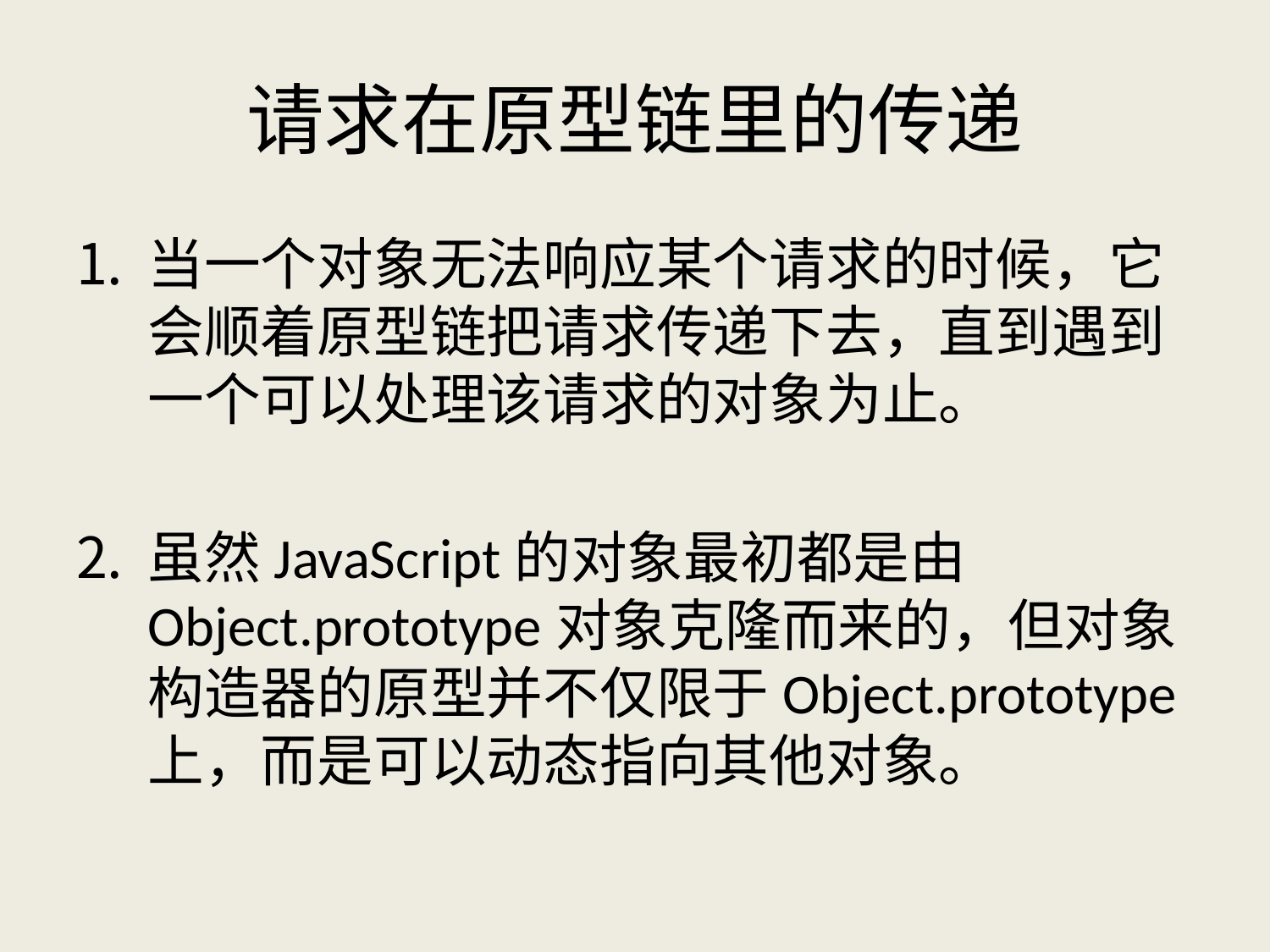

# 请求在原型链里的传递
当一个对象无法响应某个请求的时候，它会顺着原型链把请求传递下去，直到遇到一个可以处理该请求的对象为止。

虽然JavaScript的对象最初都是由Object.prototype对象克隆而来的，但对象构造器的原型并不仅限于Object.prototype上，而是可以动态指向其他对象。